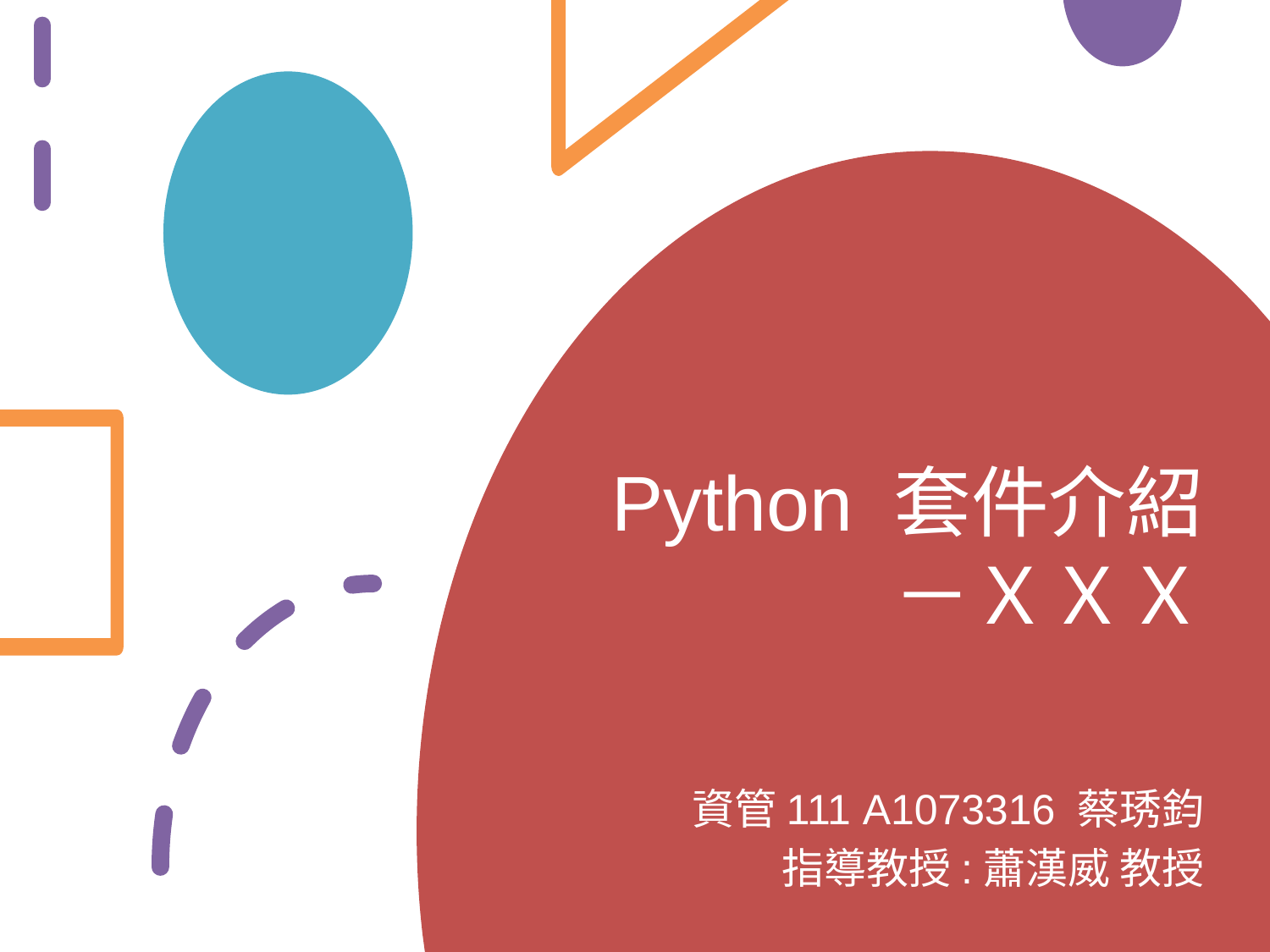

# Python 套件介紹 －ＸＸＸ

資管111 A1073316 蔡琇鈞
指導教授:蕭漢威 教授